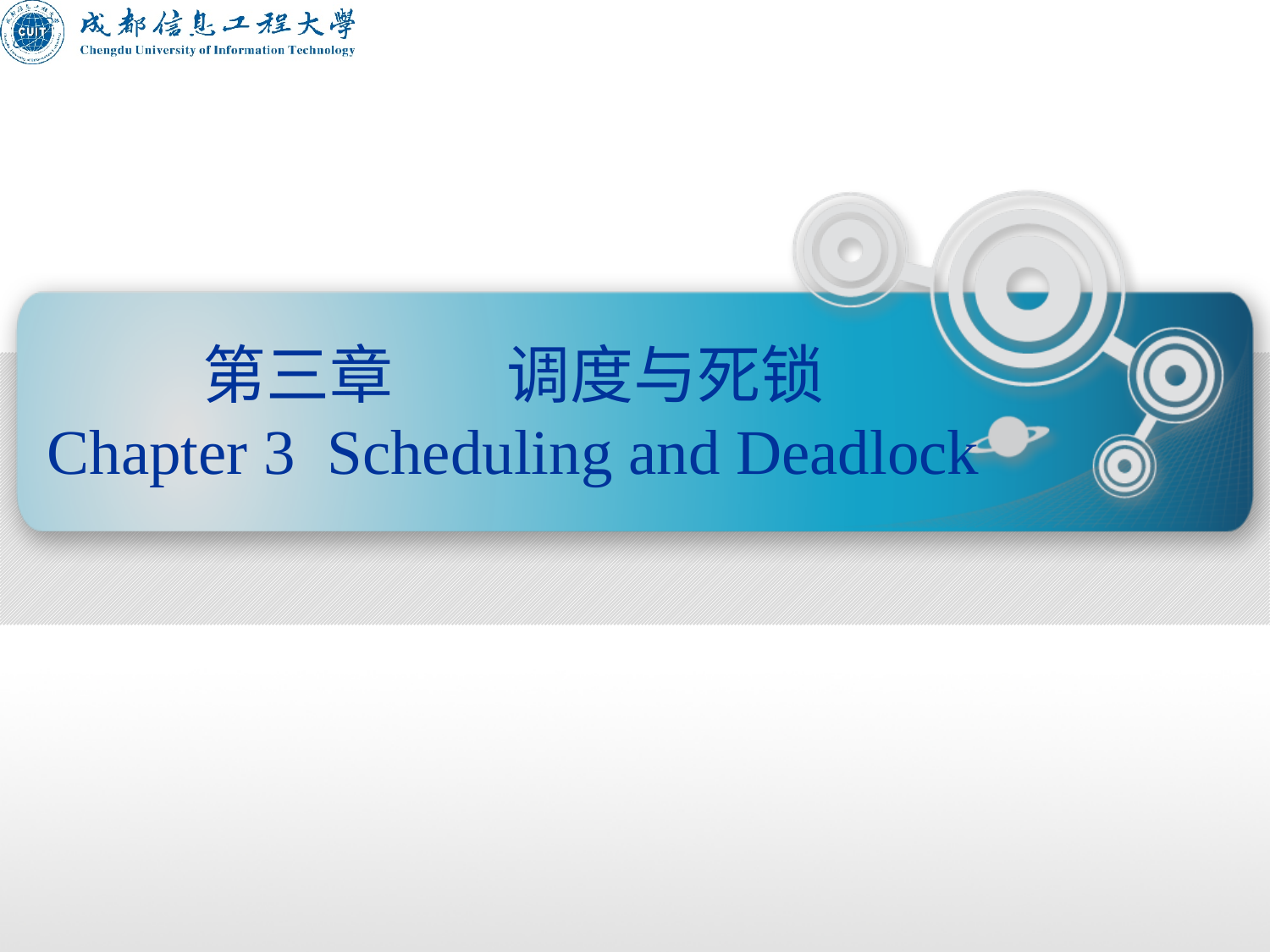

第三章        调度与死锁
Chapter 3  Scheduling and Deadlock